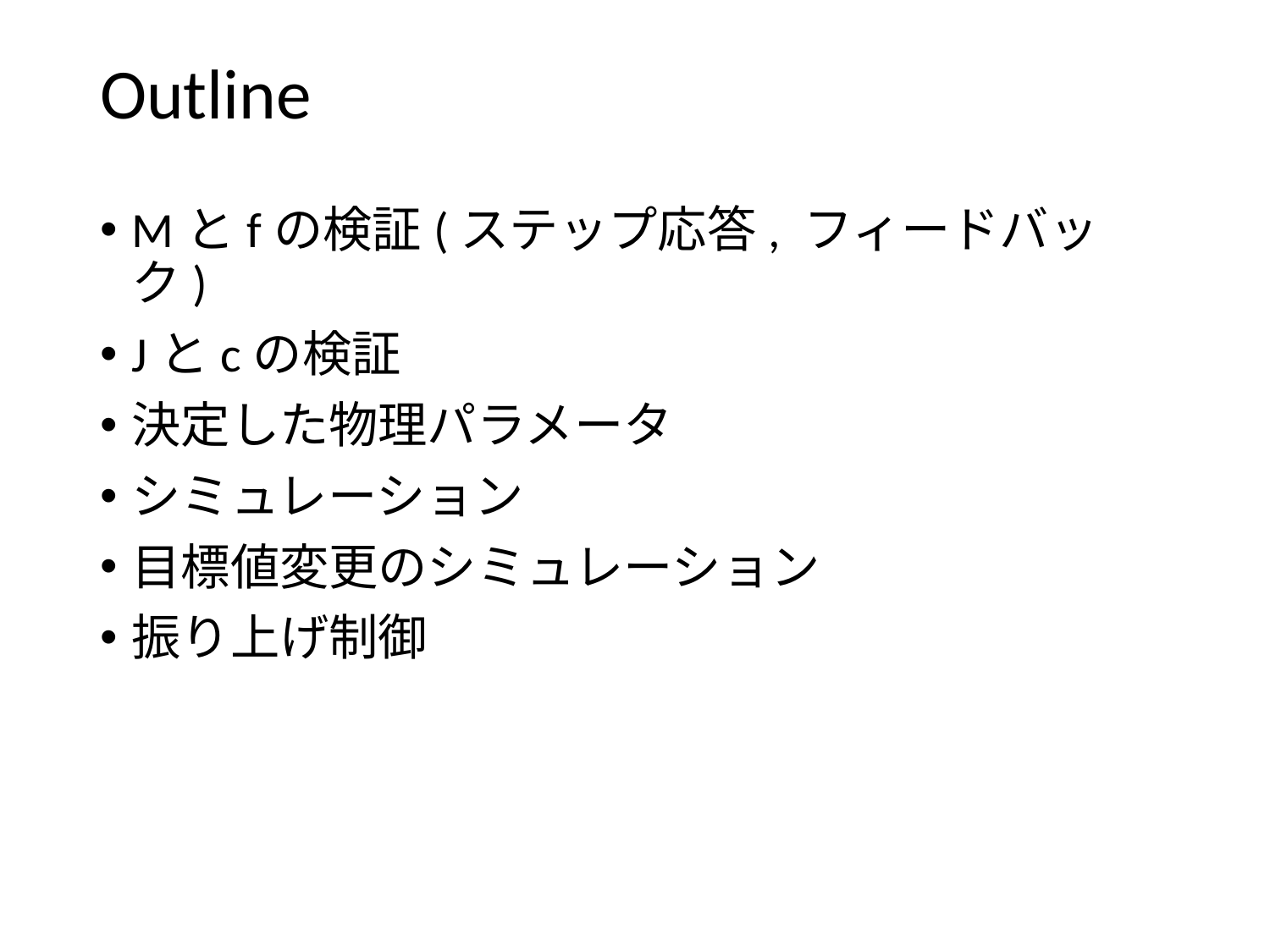

# Outline
Mとfの検証(ステップ応答, フィードバック)
Jとcの検証
決定した物理パラメータ
シミュレーション
目標値変更のシミュレーション
振り上げ制御